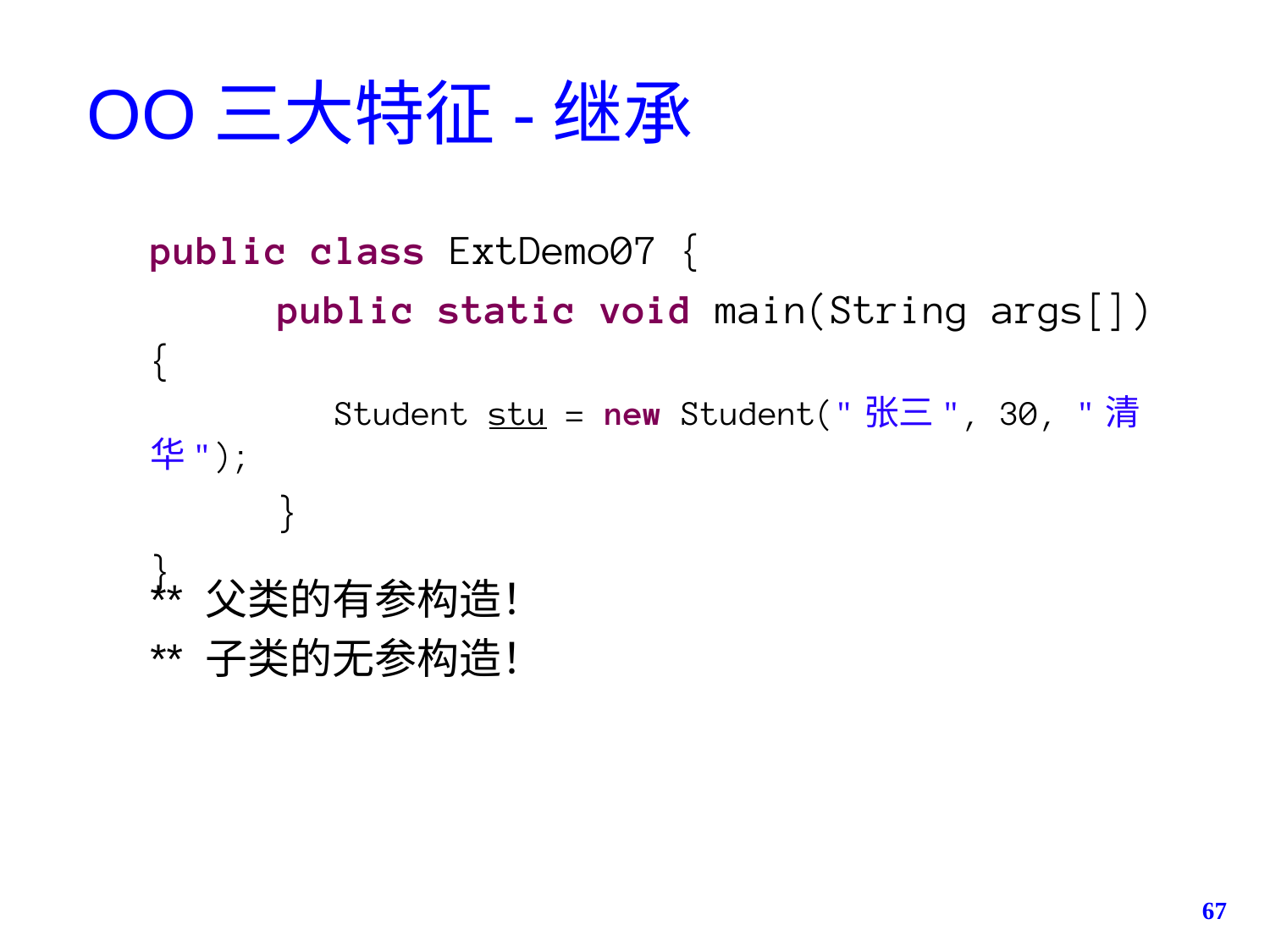

# OO三大特征-继承
public class ExtDemo07 {
	public static void main(String args[]) {
	   Student stu = new Student("张三", 30, "清华");
	}
}

** 父类的有参构造！
** 子类的无参构造！
67